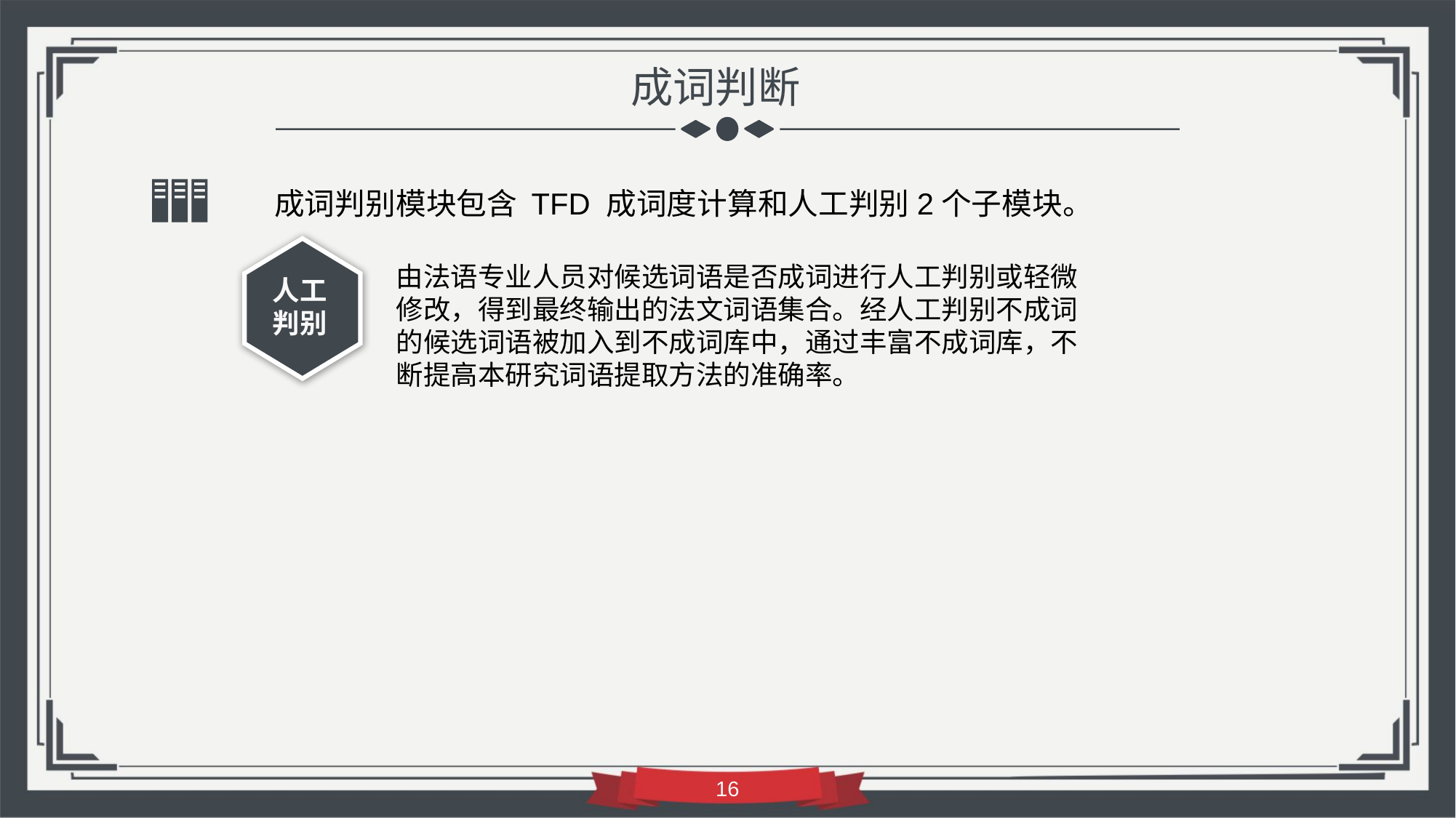

成词判断

成词判别模块包含 TFD 成词度计算和人工判别2个子模块。

由法语专业人员对候选词语是否成词进行人工判别或轻微修改，得到最终输出的法文词语集合。经人工判别不成词的候选词语被加入到不成词库中，通过丰富不成词库，不断提高本研究词语提取方法的准确率。
人工判别